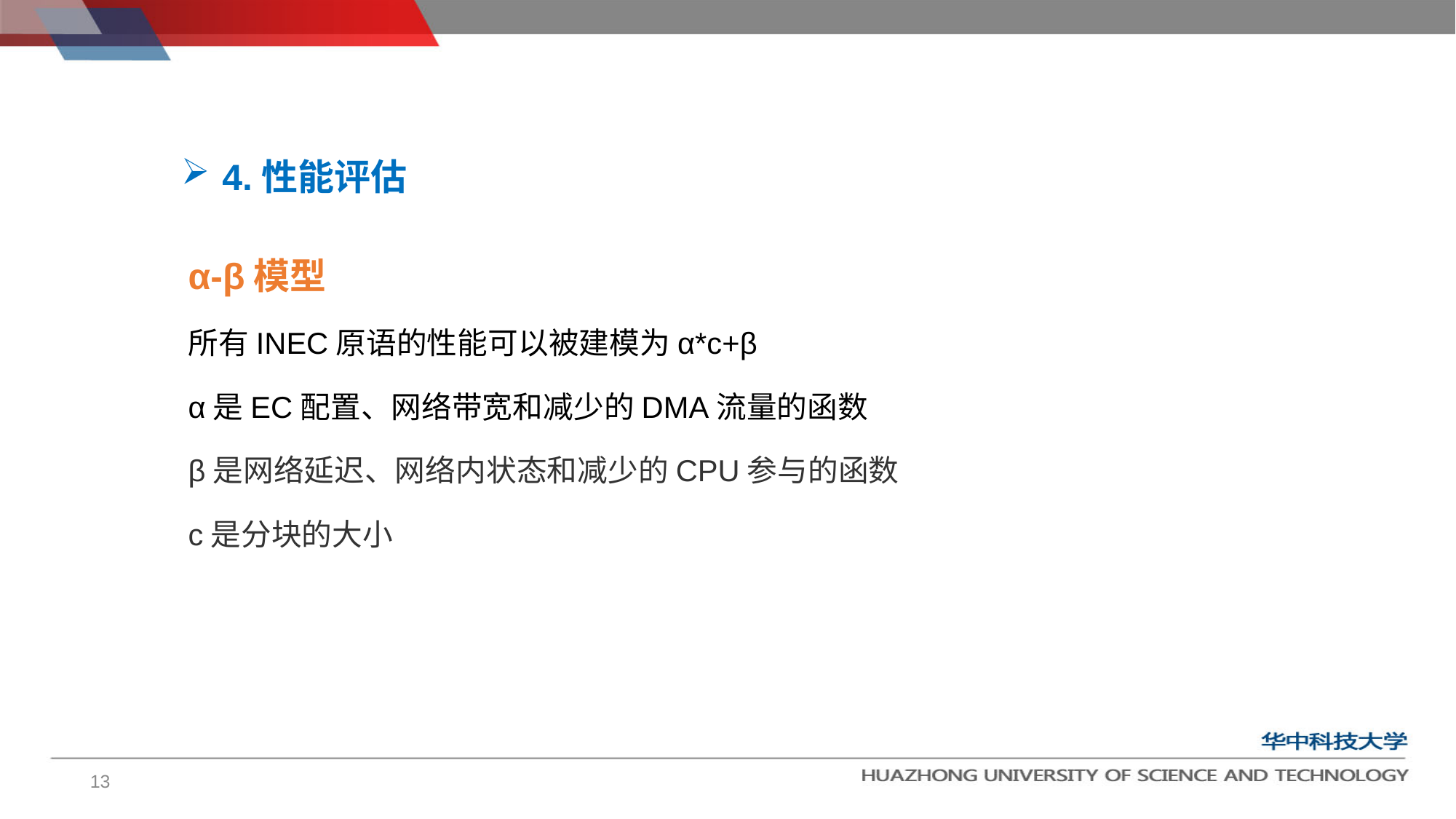

4.性能评估
α-β模型
所有INEC原语的性能可以被建模为α*c+β
α是EC配置、网络带宽和减少的DMA流量的函数
β是网络延迟、网络内状态和减少的CPU参与的函数
c是分块的大小
13